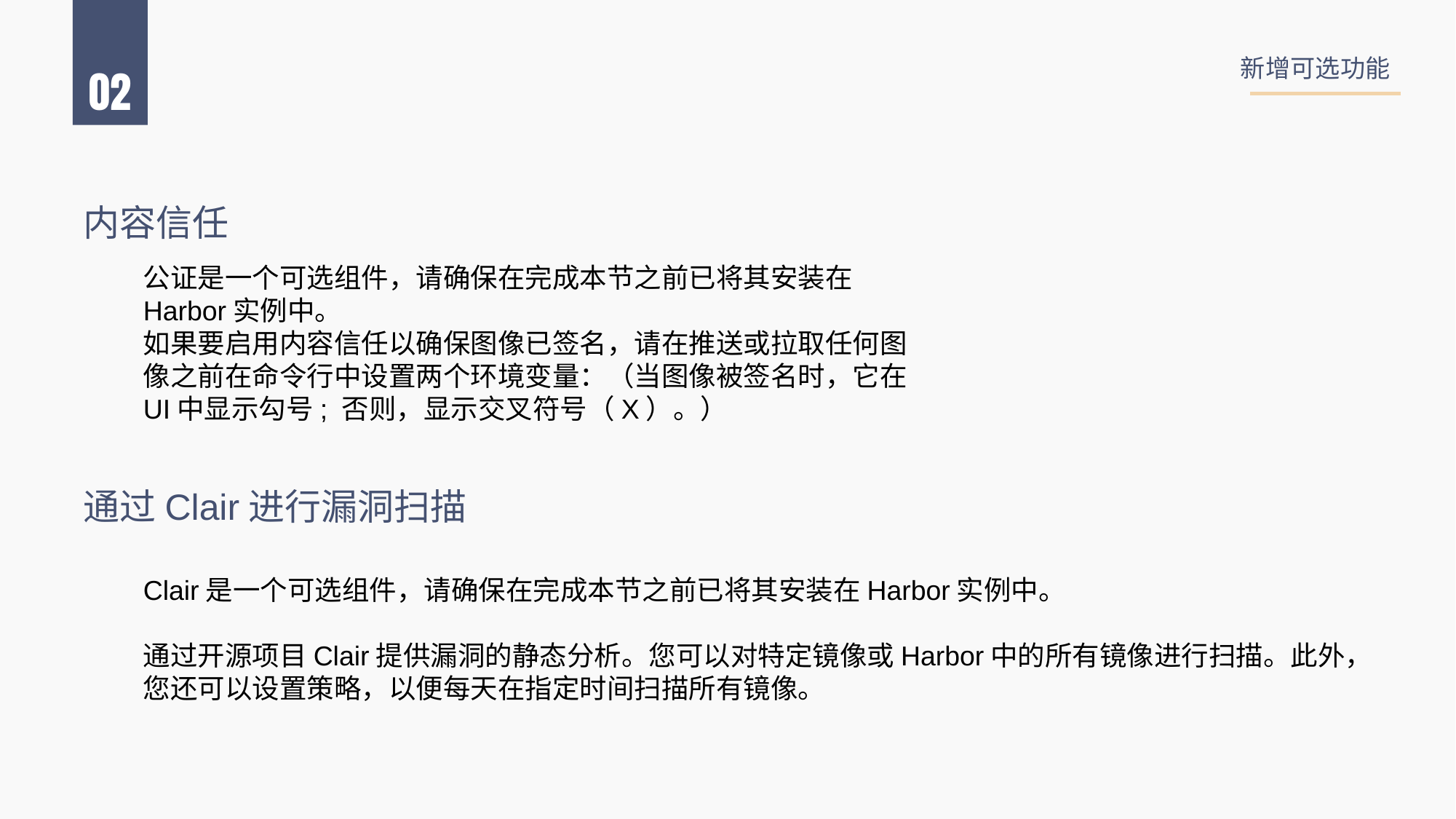

新增可选功能
02
内容信任
公证是一个可选组件，请确保在完成本节之前已将其安装在Harbor实例中。
如果要启用内容信任以确保图像已签名，请在推送或拉取任何图像之前在命令行中设置两个环境变量：（当图像被签名时，它在UI中显示勾号; 否则，显示交叉符号（X）。）
通过Clair进行漏洞扫描
Clair是一个可选组件，请确保在完成本节之前已将其安装在Harbor实例中。

通过开源项目Clair提供漏洞的静态分析。您可以对特定镜像或Harbor中的所有镜像进行扫描。此外，您还可以设置策略，以便每天在指定时间扫描所有镜像。